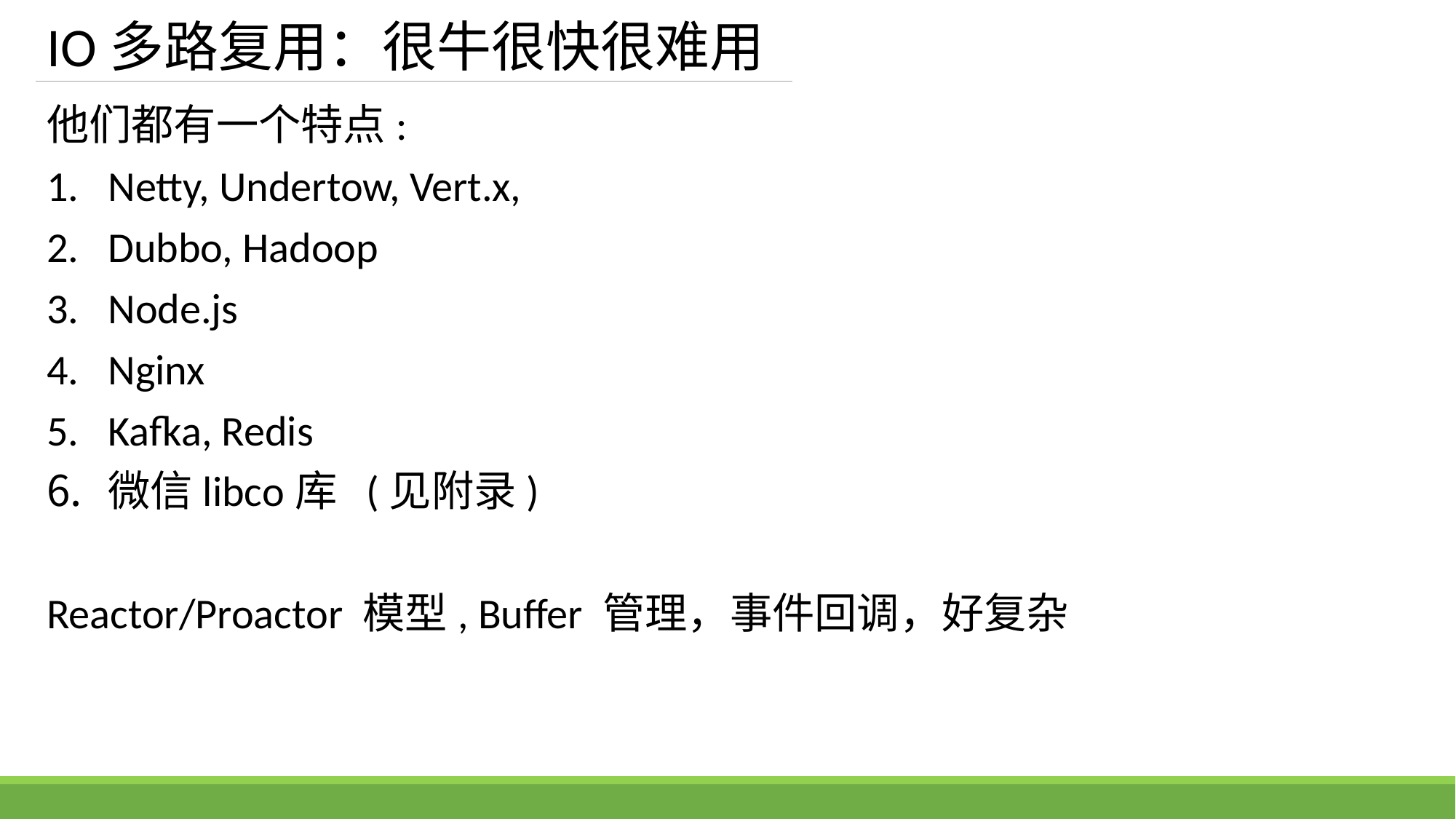

# IO多路复用：很牛很快很难用
他们都有一个特点:
Netty, Undertow, Vert.x,
Dubbo, Hadoop
Node.js
Nginx
Kafka, Redis
微信libco库  (见附录)

Reactor/Proactor 模型, Buffer 管理，事件回调，好复杂